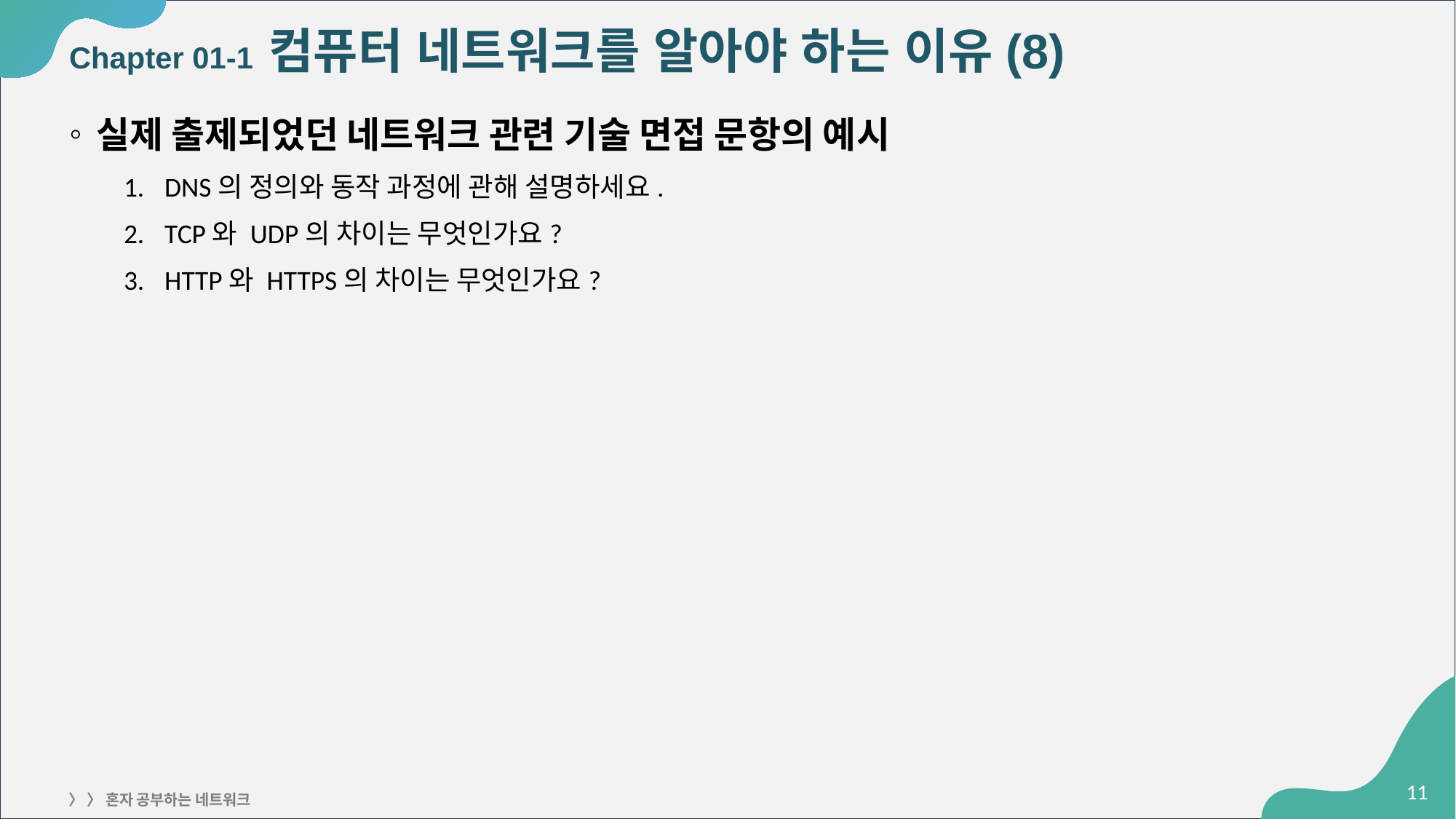

# Chapter 01-1 컴퓨터 네트워크를 알아야 하는 이유(8)
실제 출제되었던 네트워크 관련 기술 면접 문항의 예시
DNS의 정의와 동작 과정에 관해 설명하세요.
TCP와 UDP의 차이는 무엇인가요?
HTTP와 HTTPS의 차이는 무엇인가요?
11
〉 〉 혼자 공부하는 네트워크